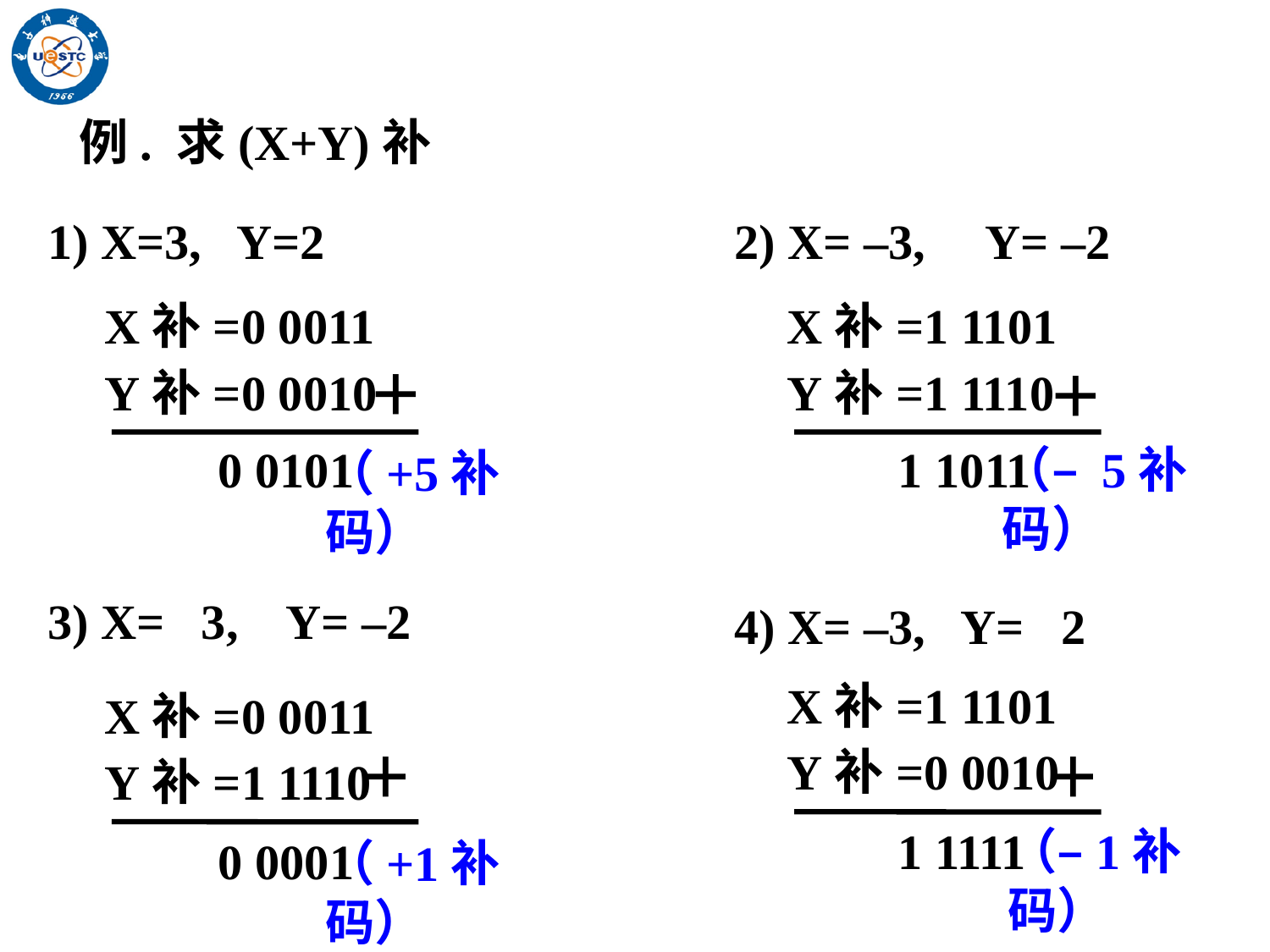

例. 求(X+Y)补
1) X=3,   Y=2
2) X= –3,     Y= –2
 X补=0 0011
 Y补=0 0010
 X补=1 1101
 Y补=1 1110
＋
＋

0 0101

1 1011
（– 5补码）
（+5补码）
3) X=   3,    Y= –2
4) X= –3,   Y=   2
 X补=1 1101
 Y补=0 0010
 X补=0 0011
 Y补=1 1110
＋
＋

1 1111
（–1补码）

0 0001
（+1补码）